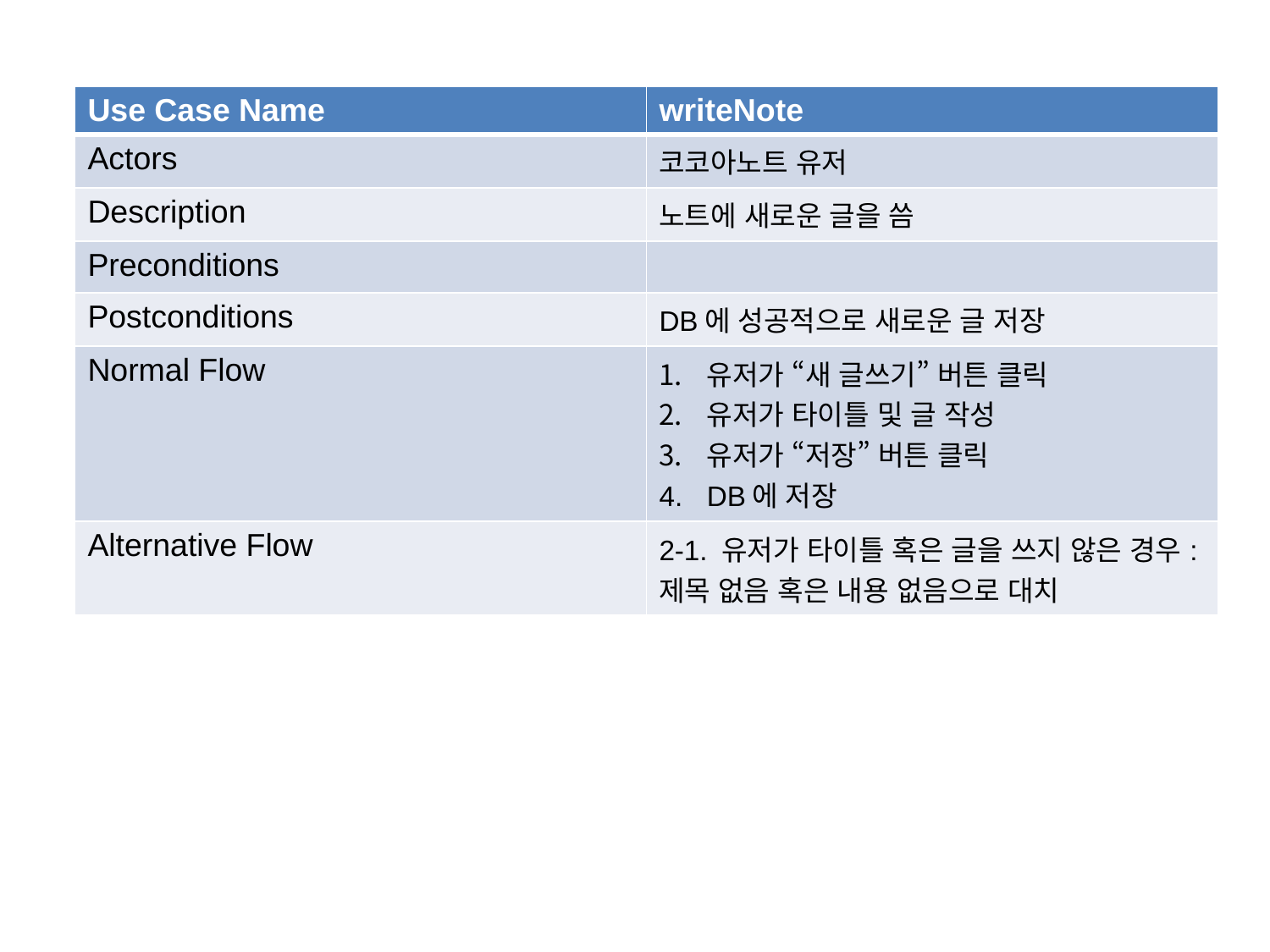

| Use Case Name | writeNote |
| --- | --- |
| Actors | 코코아노트 유저 |
| Description | 노트에 새로운 글을 씀 |
| Preconditions |  |
| Postconditions | DB에 성공적으로 새로운 글 저장 |
| Normal Flow | 유저가 “새 글쓰기” 버튼 클릭 유저가 타이틀 및 글 작성 유저가 “저장” 버튼 클릭 DB에 저장 |
| Alternative Flow | 2-1. 유저가 타이틀 혹은 글을 쓰지 않은 경우: 제목 없음 혹은 내용 없음으로 대치 |